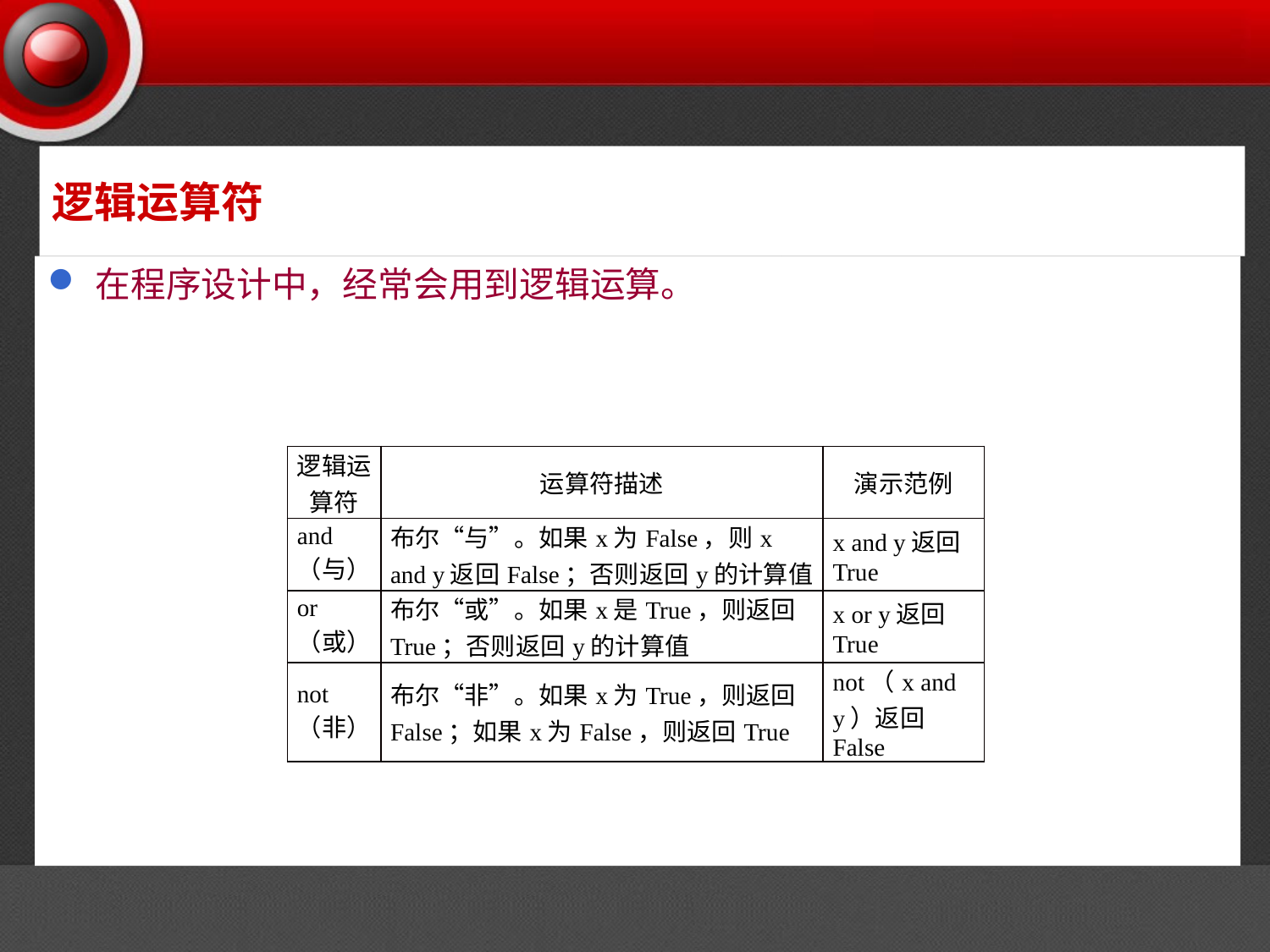

# 逻辑运算符
在程序设计中，经常会用到逻辑运算。

| 逻辑运算符 | 运算符描述 | 演示范例 |
| --- | --- | --- |
| and（与） | 布尔“与”。如果x为False，则x and y返回False；否则返回y的计算值 | x and y返回True |
| or（或） | 布尔“或”。如果x是True，则返回True；否则返回y的计算值 | x or y返回True |
| not（非） | 布尔“非”。如果x为True，则返回False；如果x为False，则返回True | not（x and y）返回False |